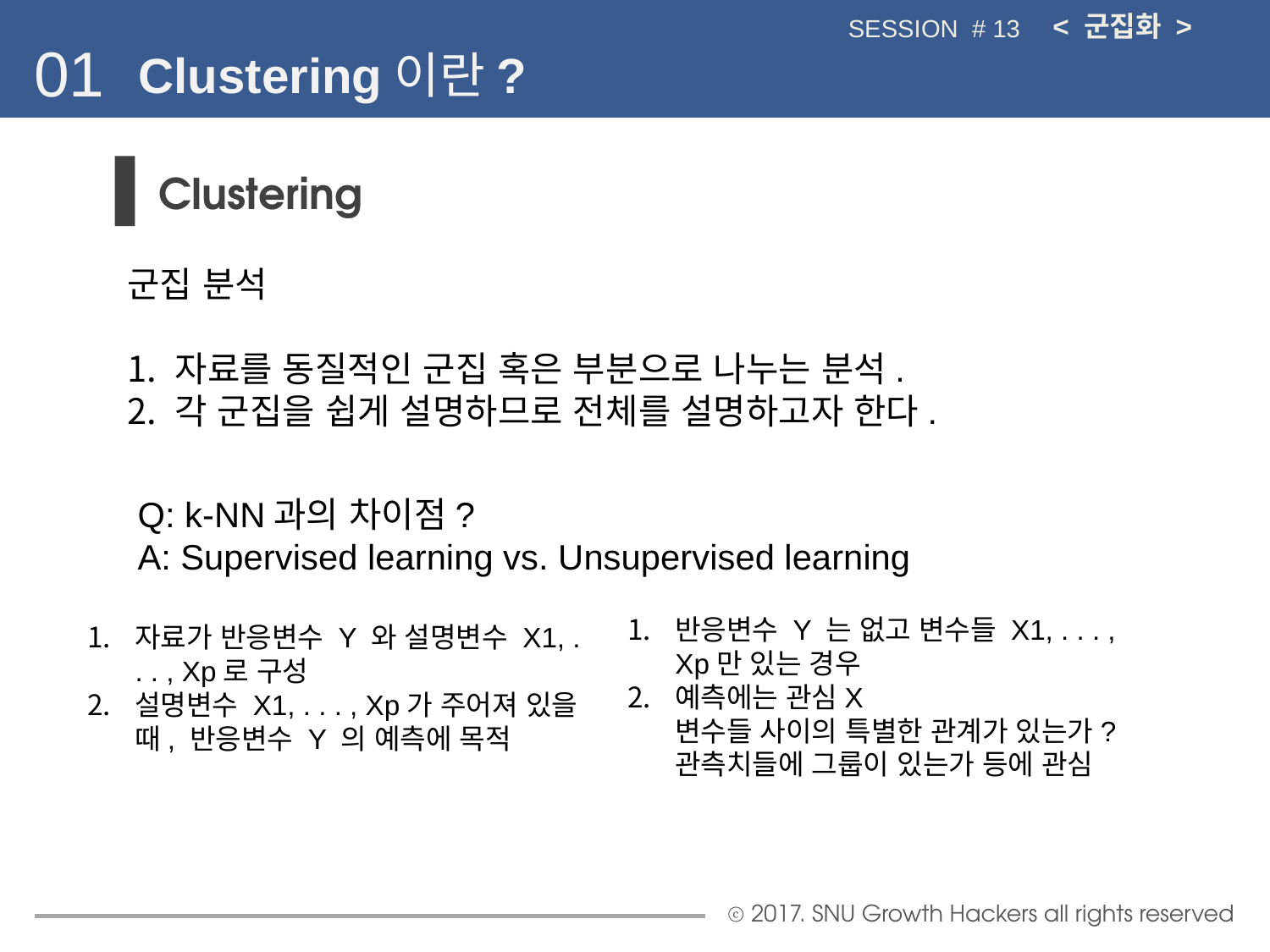

< 군집화 >
SESSION  # 13
01
Clustering이란?

Clustering
군집 분석

자료를 동질적인 군집 혹은 부분으로 나누는 분석.
각 군집을 쉽게 설명하므로 전체를 설명하고자 한다.
Q: k-NN과의 차이점?
A: Supervised learning vs. Unsupervised learning
반응변수 Y 는 없고 변수들 X1, . . . , Xp만 있는 경우
예측에는 관심X
변수들 사이의 특별한 관계가 있는가? 관측치들에 그룹이 있는가 등에 관심
자료가 반응변수 Y 와 설명변수 X1, . . . , Xp로 구성
설명변수 X1, . . . , Xp가 주어져 있을 때, 반응변수 Y 의 예측에 목적
ⓒ 2017. SNU Growth Hackers all rights reserved